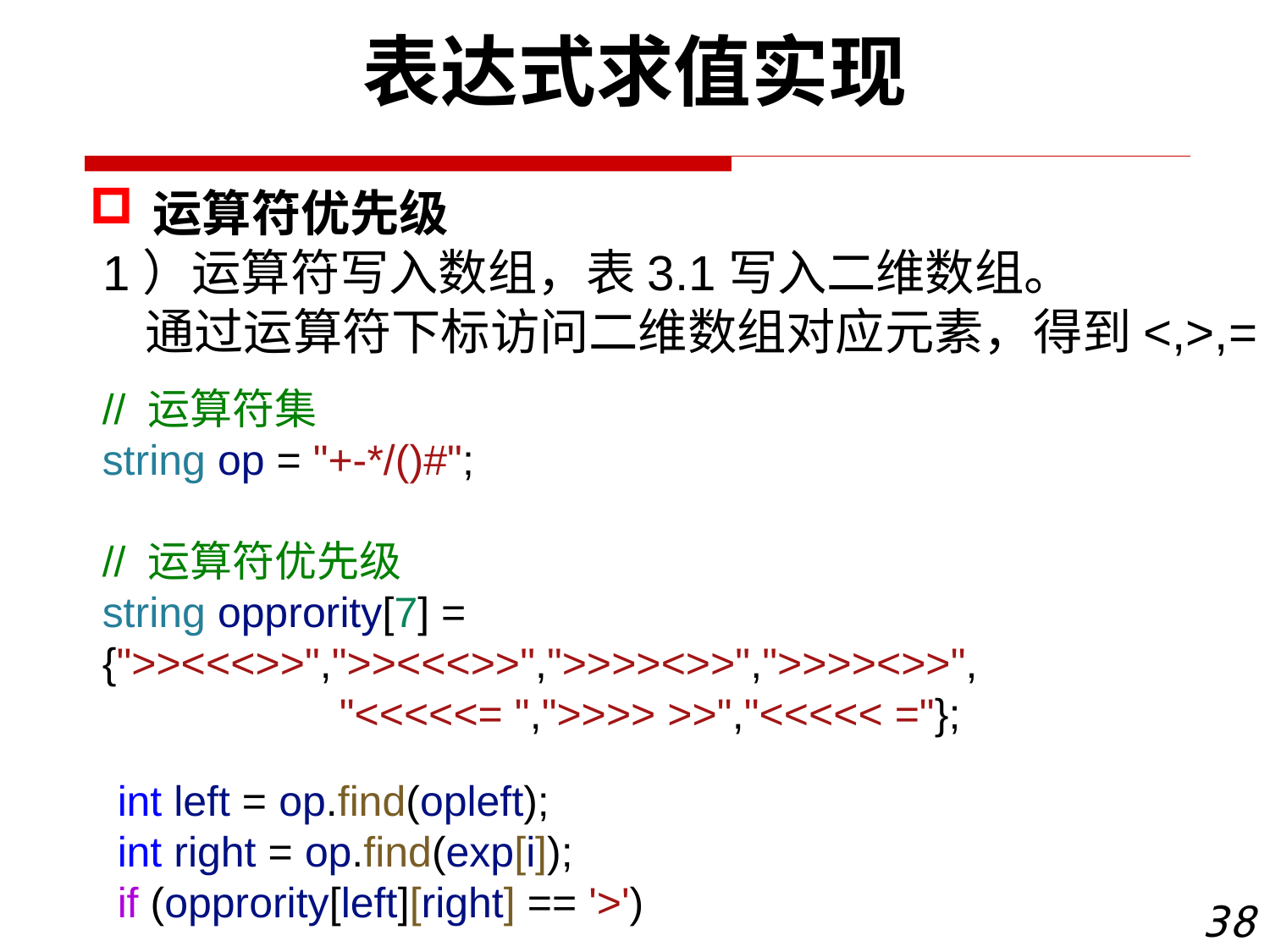

表达式求值实现
运算符优先级
 1）运算符写入数组，表3.1写入二维数组。
    通过运算符下标访问二维数组对应元素，得到<,>,=。
// 运算符集
string op = "+-*/()#";
// 运算符优先级
string opprority[7] = {">><<<>>",">><<<>>",">>>><>>",">>>><>>",
                    "<<<<<= ",">>>> >>","<<<<< ="};
int left = op.find(opleft);
int right = op.find(exp[i]);
if (opprority[left][right] == '>')
38